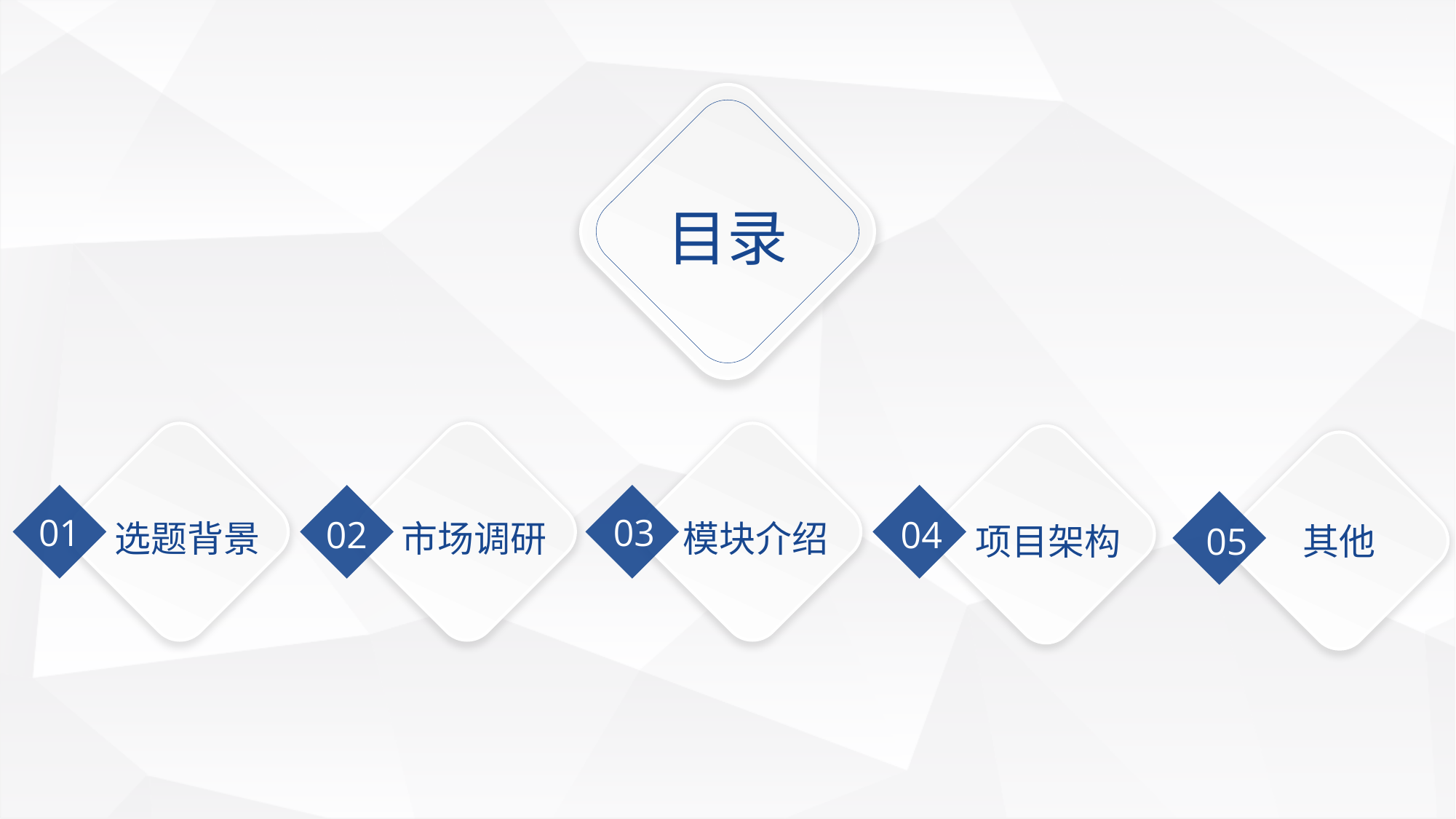

目录

选题背景

市场调研

模块介绍

项目架构

其他

01

02

03

04

05